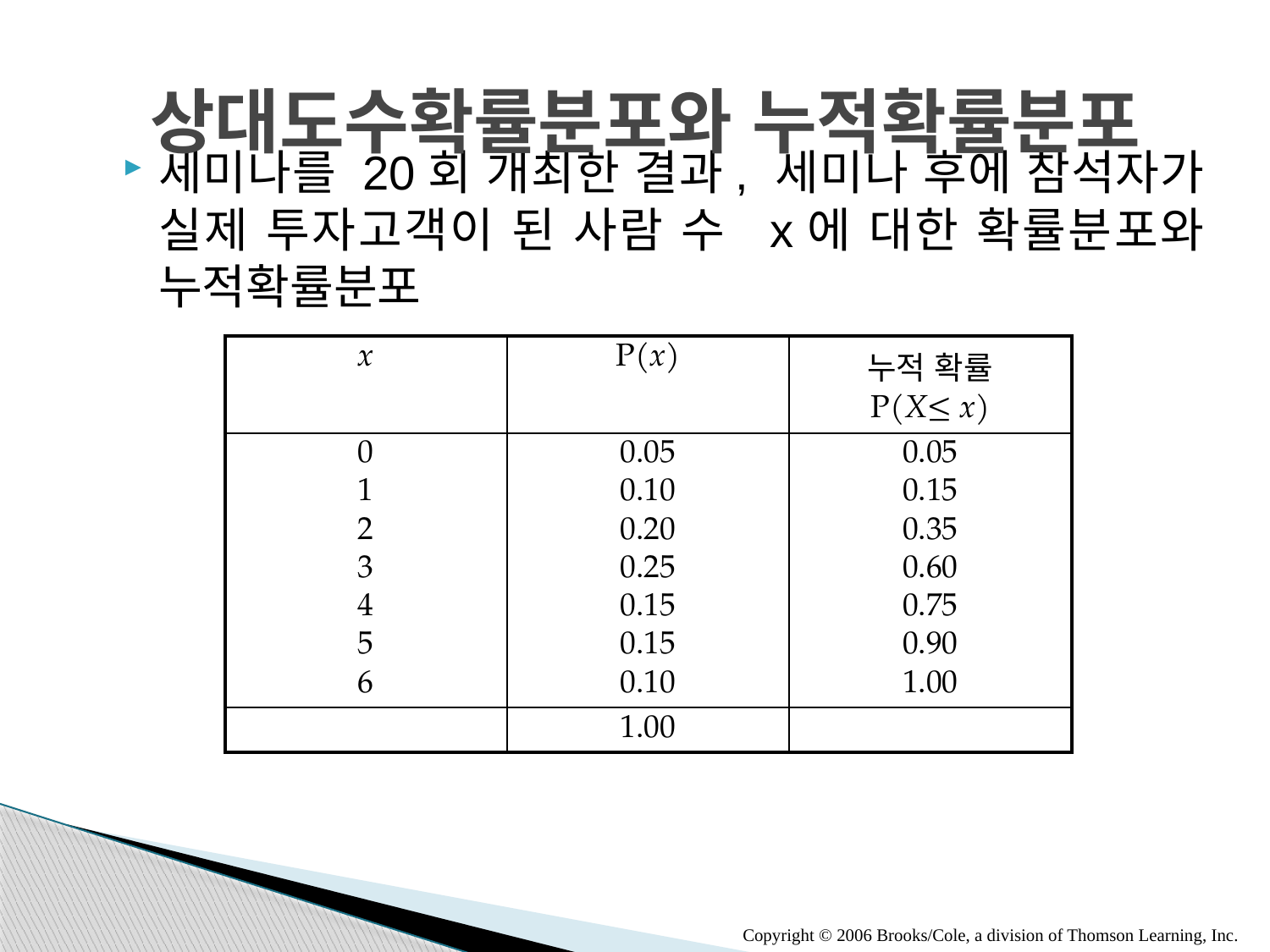

# 상대도수확률분포와 누적확률분포
세미나를 20회 개최한 결과, 세미나 후에 참석자가 실제 투자고객이 된 사람 수  x에 대한 확률분포와 누적확률분포
| x | P(x) | 누적 확률 P(X≤ x) |
| --- | --- | --- |
| 0 1 2 3 4 5 6 | 0.05 0.10 0.20 0.25 0.15 0.15 0.10 | 0.05 0.15 0.35 0.60 0.75 0.90 1.00 |
|  | 1.00 |  |